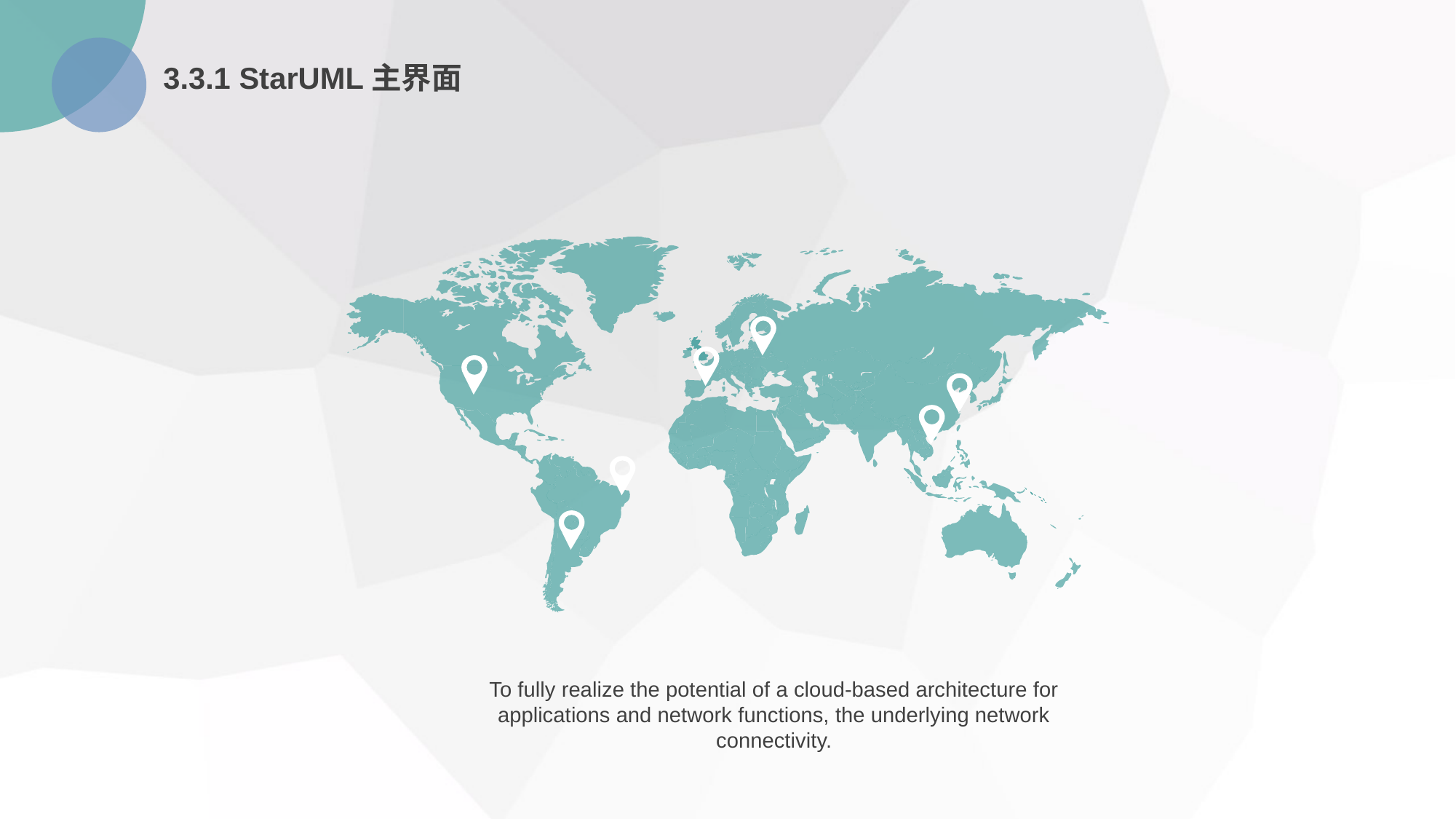

3.3.1 StarUML主界面

To fully realize the potential of a cloud-based architecture for applications and network functions, the underlying network connectivity.